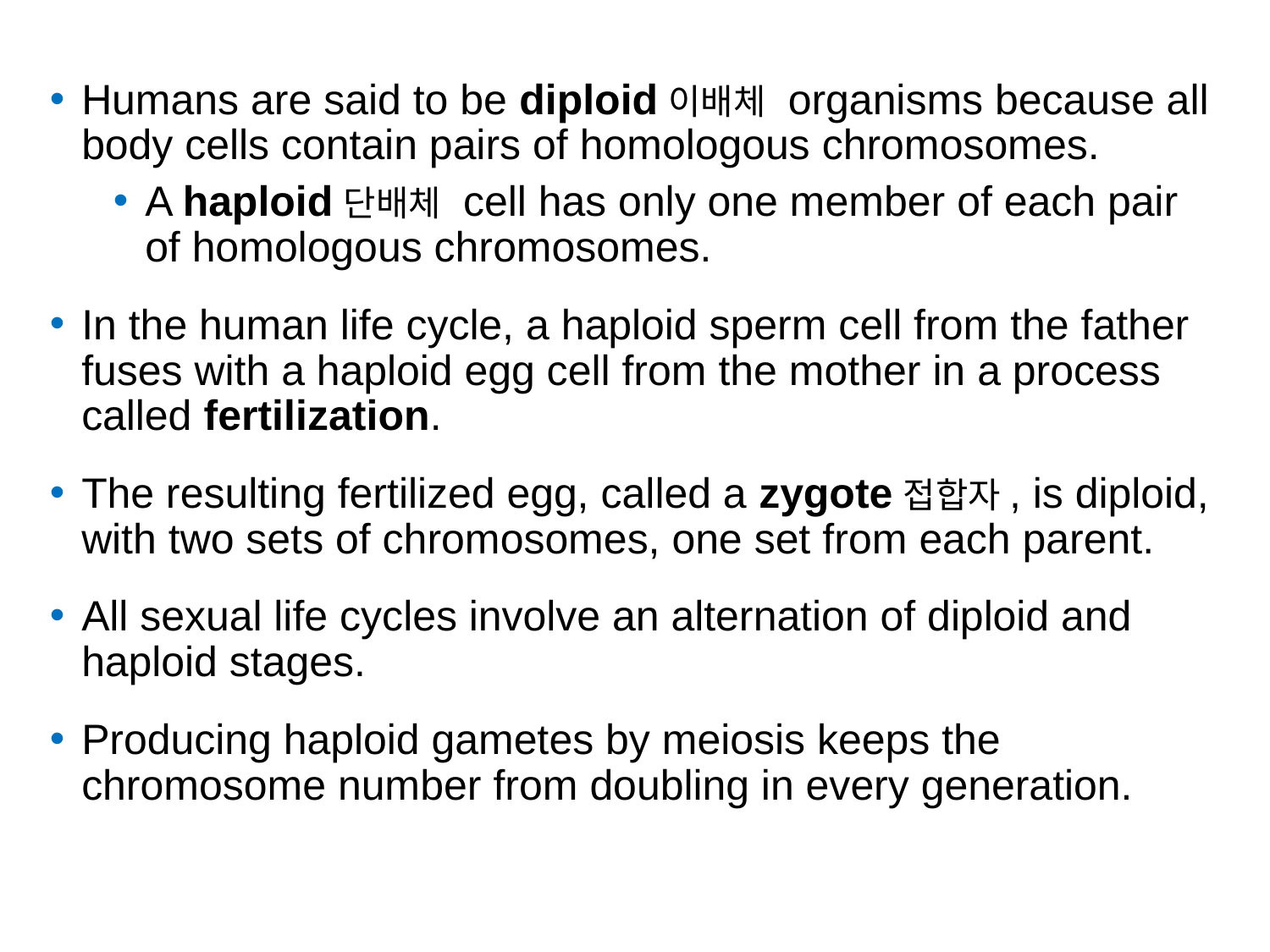

Humans are said to be diploid이배체 organisms because all body cells contain pairs of homologous chromosomes.
A haploid단배체 cell has only one member of each pair of homologous chromosomes.
In the human life cycle, a haploid sperm cell from the father fuses with a haploid egg cell from the mother in a process called fertilization.
The resulting fertilized egg, called a zygote접합자, is diploid, with two sets of chromosomes, one set from each parent.
All sexual life cycles involve an alternation of diploid and haploid stages.
Producing haploid gametes by meiosis keeps the chromosome number from doubling in every generation.